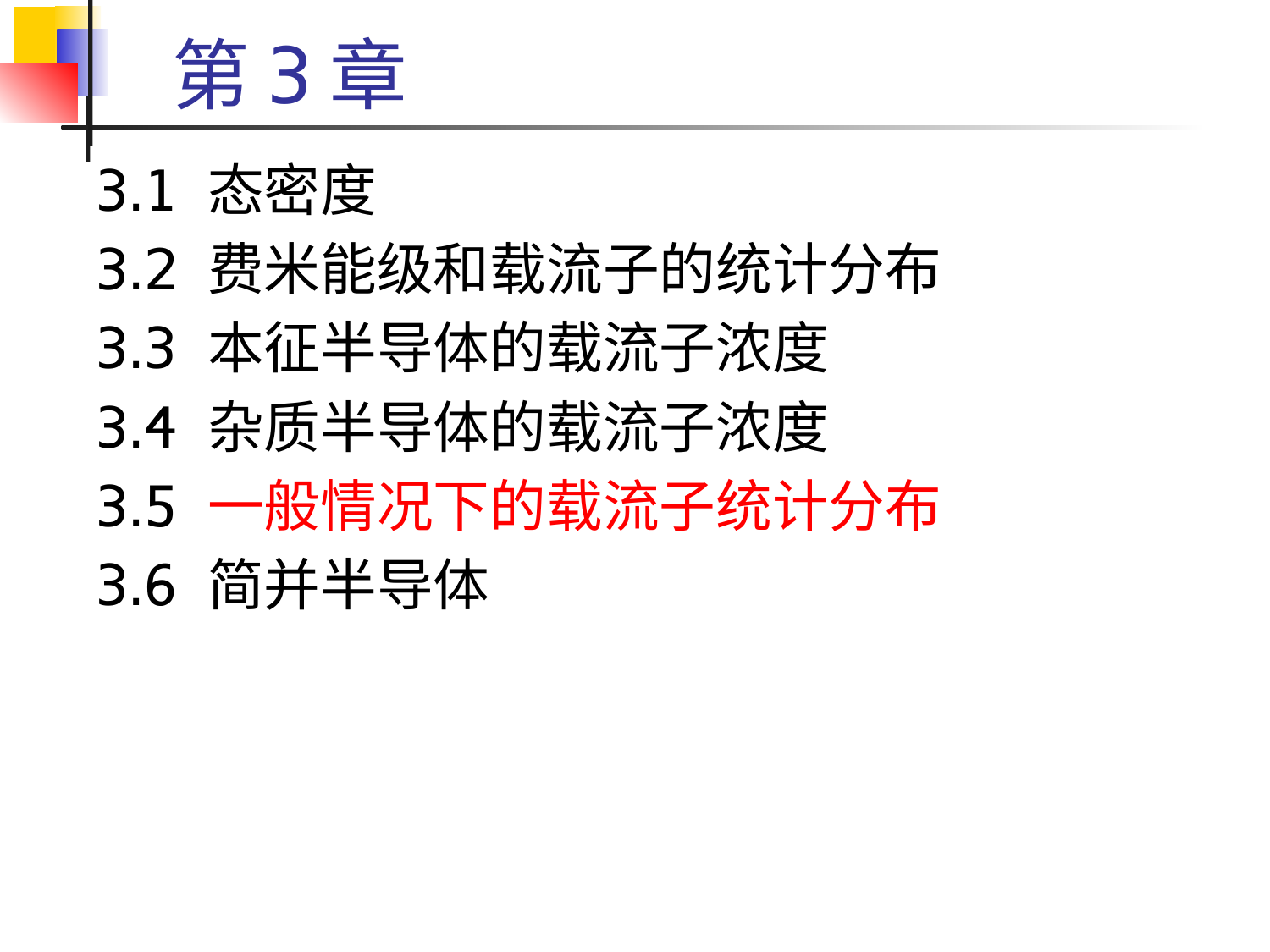

# 第3章
3.1 态密度
3.2 费米能级和载流子的统计分布
3.3 本征半导体的载流子浓度
3.4 杂质半导体的载流子浓度
3.5 一般情况下的载流子统计分布
3.6 简并半导体
54